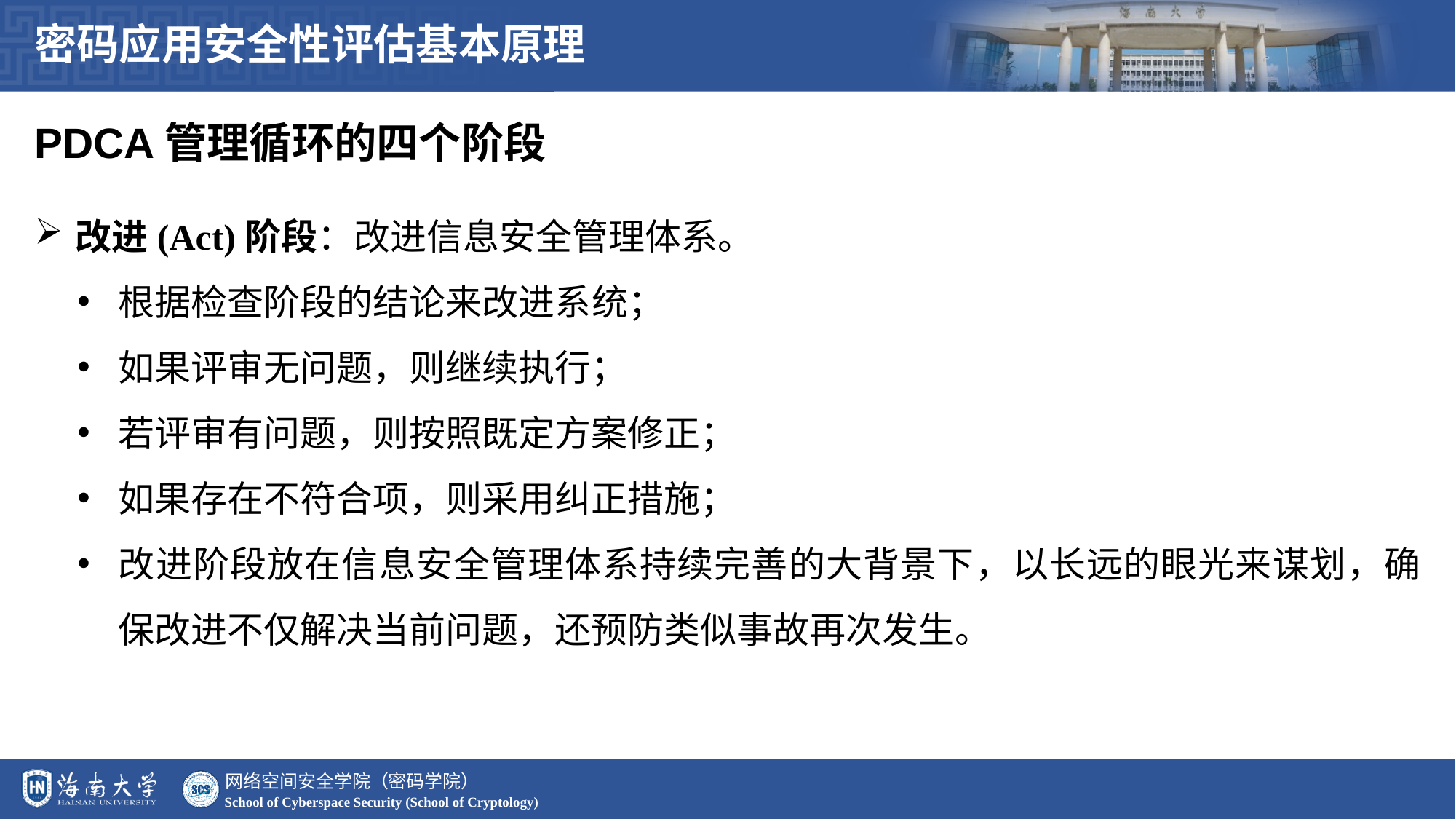

密码应用安全性评估基本原理
PDCA管理循环的四个阶段
改进(Act)阶段：改进信息安全管理体系。
根据检查阶段的结论来改进系统；
如果评审无问题，则继续执行；
若评审有问题，则按照既定方案修正；
如果存在不符合项，则采用纠正措施；
改进阶段放在信息安全管理体系持续完善的大背景下，以长远的眼光来谋划，确保改进不仅解决当前问题，还预防类似事故再次发生。
25